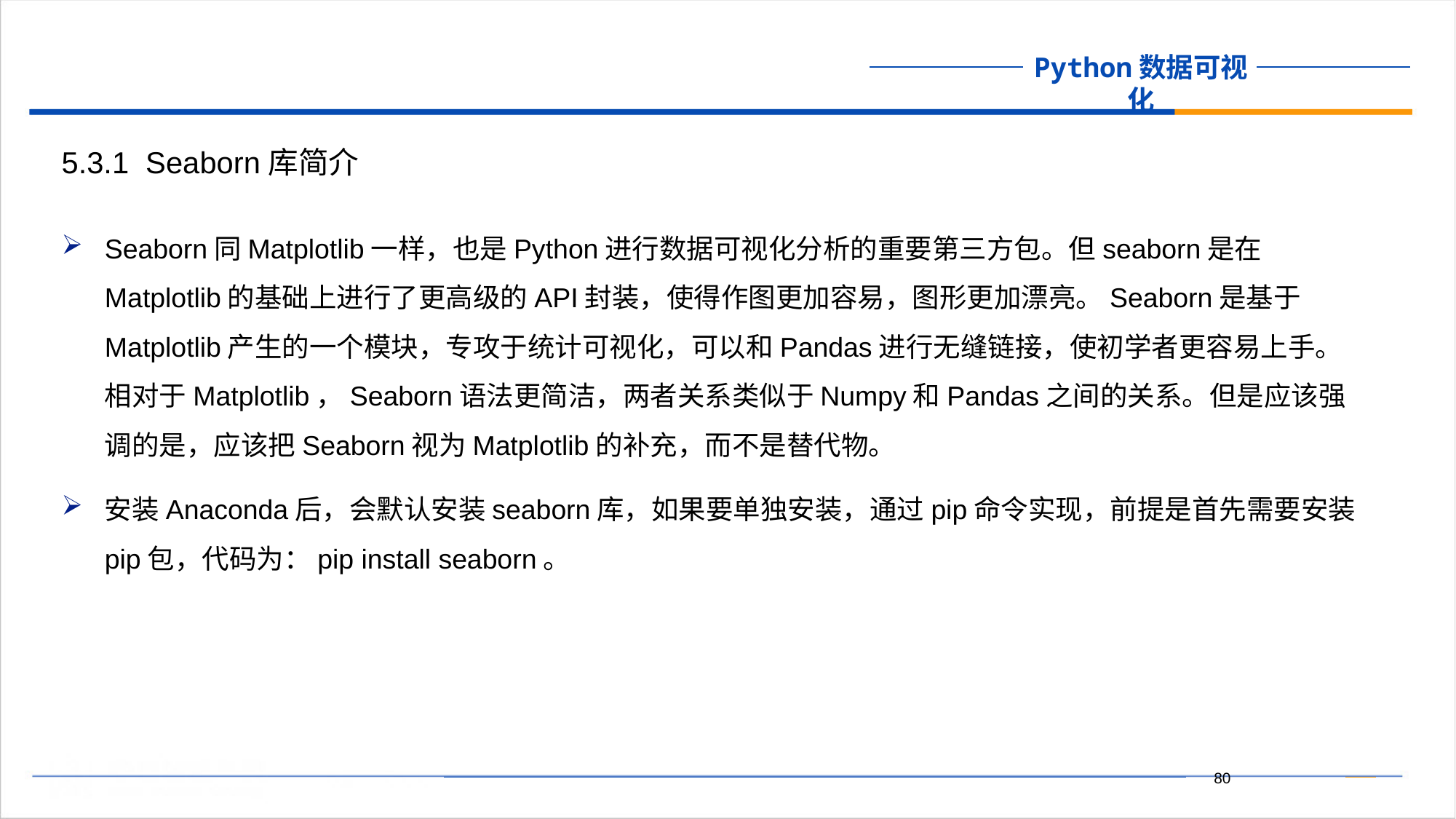

5.3.1  Seaborn库简介
Seaborn同Matplotlib一样，也是Python进行数据可视化分析的重要第三方包。但seaborn是在Matplotlib的基础上进行了更高级的API封装，使得作图更加容易，图形更加漂亮。Seaborn是基于Matplotlib产生的一个模块，专攻于统计可视化，可以和Pandas进行无缝链接，使初学者更容易上手。相对于Matplotlib，Seaborn语法更简洁，两者关系类似于Numpy和Pandas之间的关系。但是应该强调的是，应该把Seaborn视为Matplotlib的补充，而不是替代物。
安装Anaconda后，会默认安装seaborn库，如果要单独安装，通过pip命令实现，前提是首先需要安装pip包，代码为：pip install seaborn。